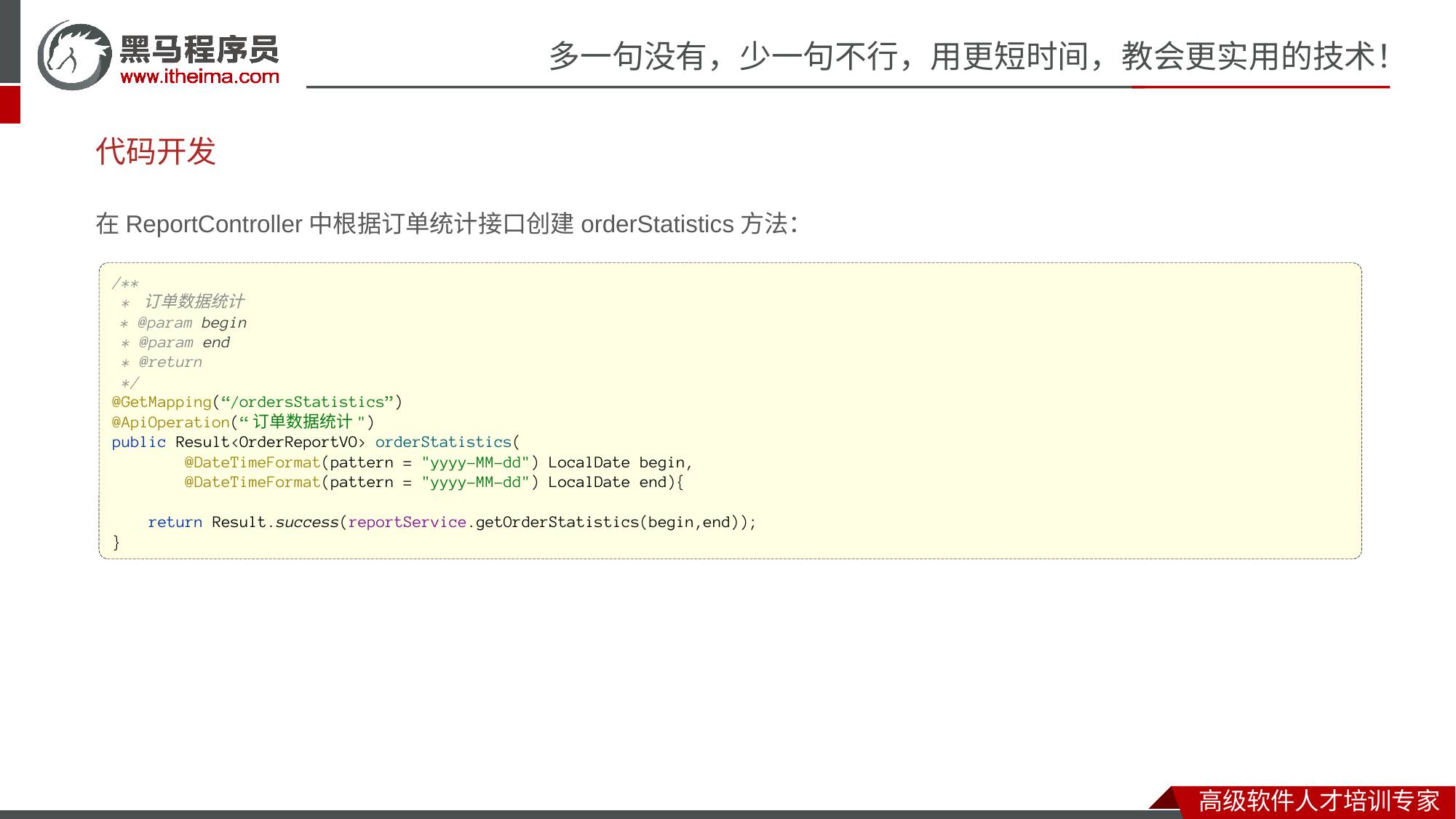

# 代码开发
在ReportController中根据订单统计接口创建orderStatistics方法：
/**
 * 订单数据统计
 * @param begin
 * @param end
 * @return
 */
@GetMapping(“/ordersStatistics”)
@ApiOperation(“订单数据统计")
public Result<OrderReportVO> orderStatistics(
        @DateTimeFormat(pattern = "yyyy-MM-dd") LocalDate begin,
        @DateTimeFormat(pattern = "yyyy-MM-dd") LocalDate end){
    return Result.success(reportService.getOrderStatistics(begin,end));
}